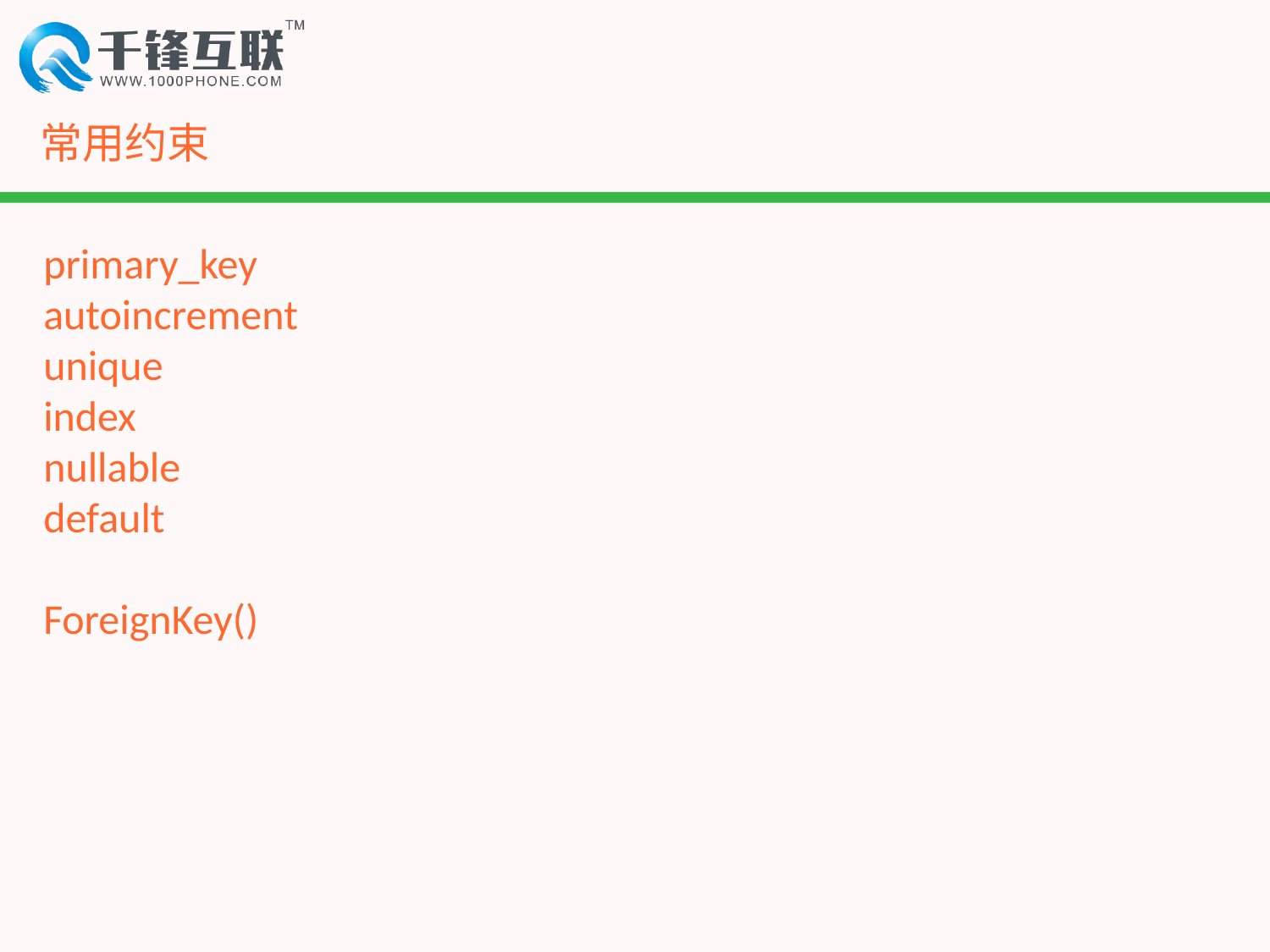

# 常用约束
primary_key
autoincrement
unique
index
nullable
default

ForeignKey()